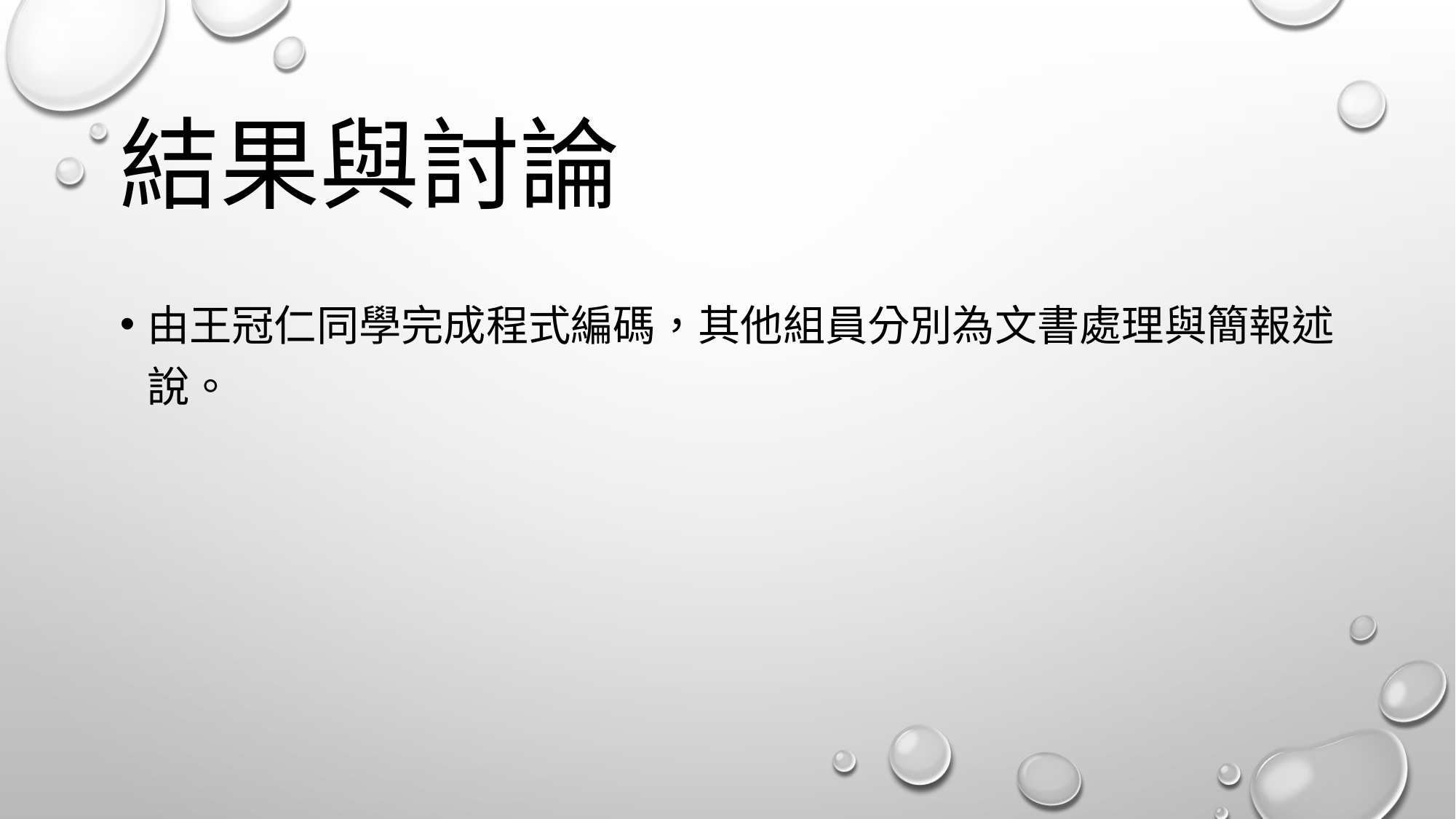

# 結果與討論
由王冠仁同學完成程式編碼，其他組員分別為文書處理與簡報述說。